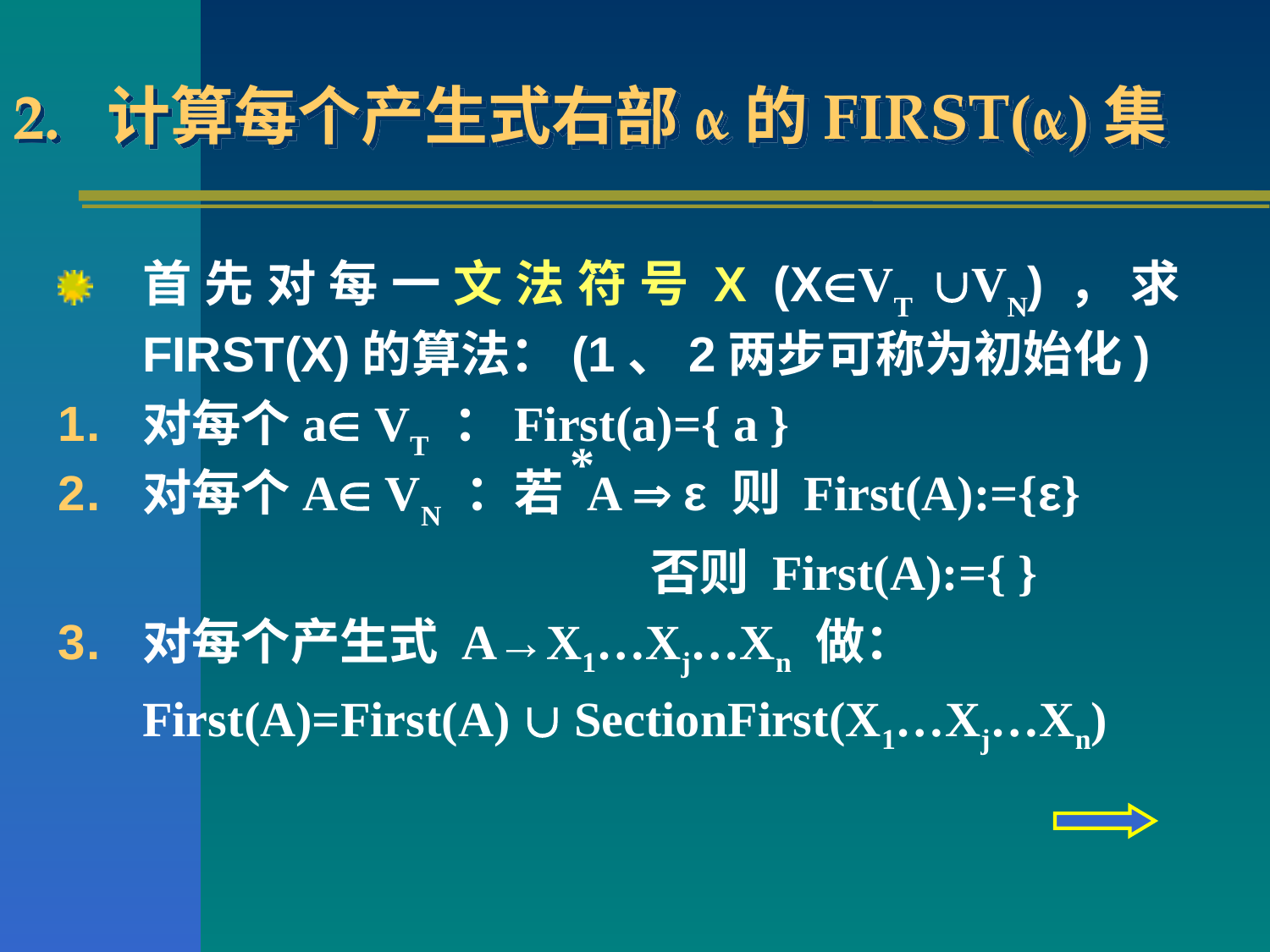

# 2.  计算每个产生式右部α的FIRST(α)集
首先对每一文法符号X (X∈VT ∪VN)，求FIRST(X)的算法：(1、2两步可称为初始化)
对每个a∈ VT ：First(a)={ a }
对每个A∈ VN ：若 A ⇒ ε 则 First(A):={ε}
					否则 First(A):={ }
对每个产生式 A→X1…Xj…Xn 做：
	First(A)=First(A) ∪ SectionFirst(X1…Xj…Xn)
*